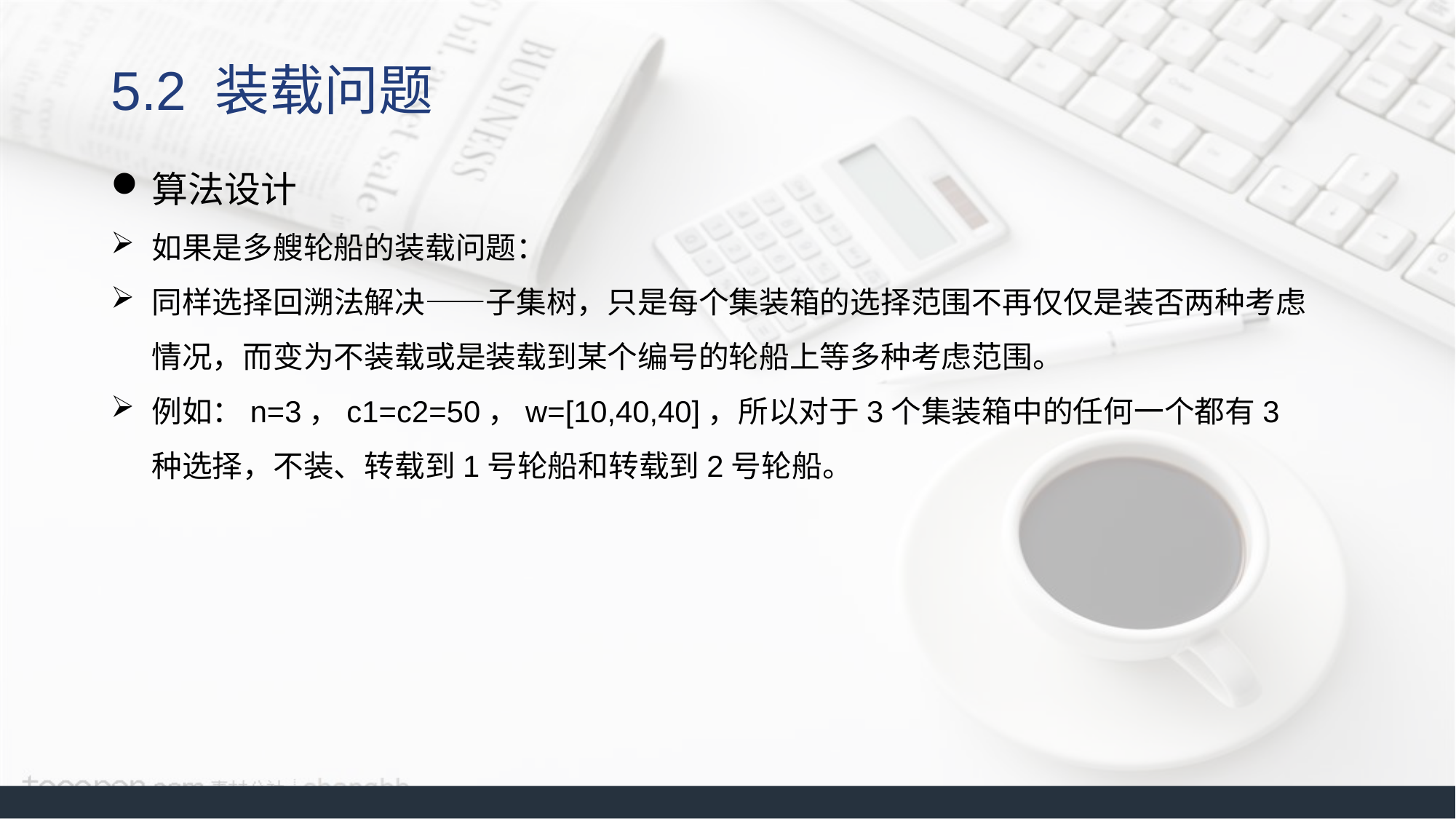

# 5.2 装载问题

算法设计
如果是多艘轮船的装载问题：
同样选择回溯法解决——子集树，只是每个集装箱的选择范围不再仅仅是装否两种考虑情况，而变为不装载或是装载到某个编号的轮船上等多种考虑范围。
例如：n=3，c1=c2=50，w=[10,40,40]，所以对于3个集装箱中的任何一个都有3种选择，不装、转载到1号轮船和转载到2号轮船。